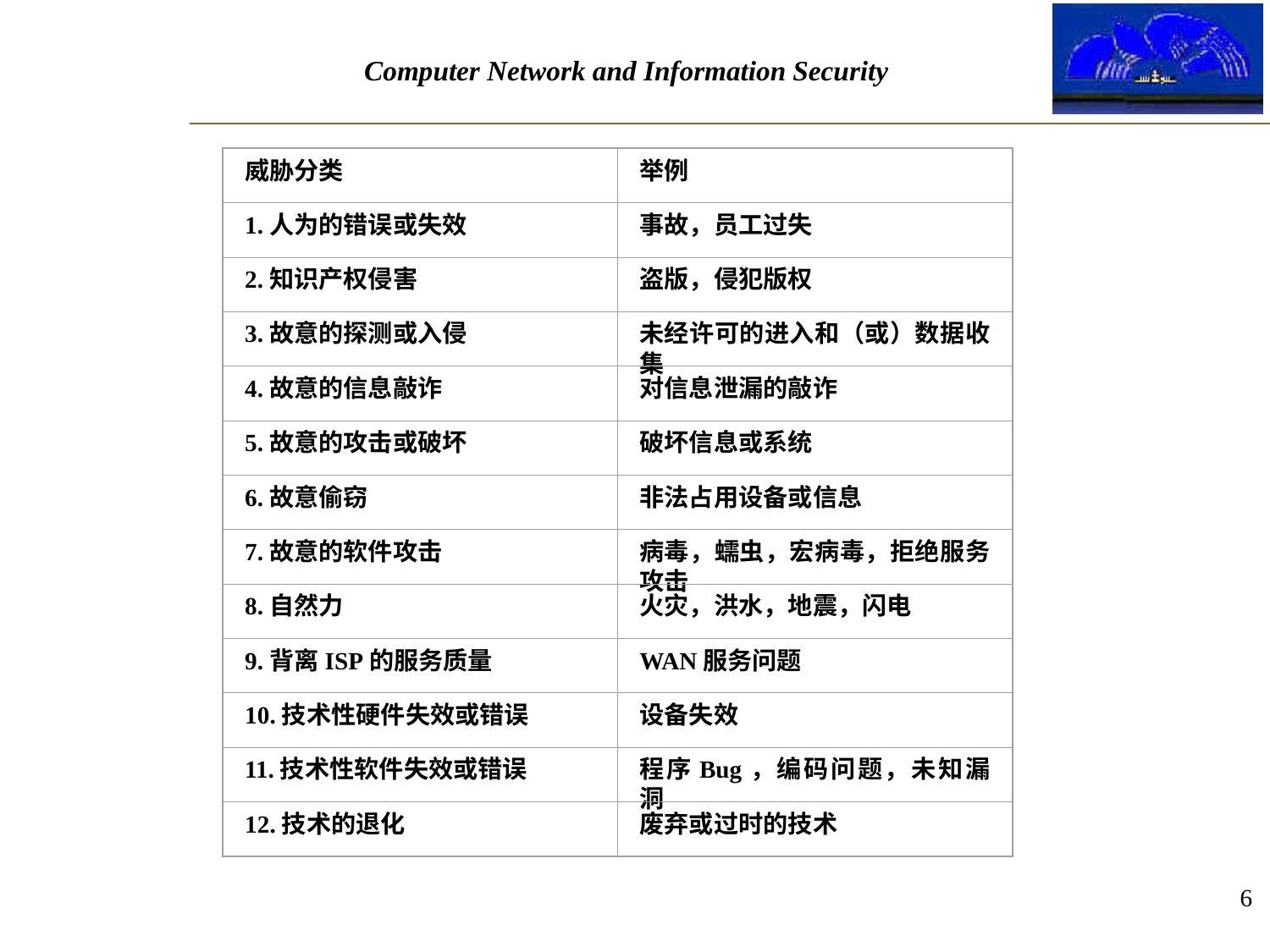

威胁分类

举例

1.人为的错误或失效

事故，员工过失

2.知识产权侵害

盗版，侵犯版权

3.故意的探测或入侵

未经许可的进入和（或）数据收集

4.故意的信息敲诈

对信息泄漏的敲诈

5.故意的攻击或破坏

破坏信息或系统

6.故意偷窃

非法占用设备或信息

7.故意的软件攻击

病毒，蠕虫，宏病毒，拒绝服务攻击

8.自然力

火灾，洪水，地震，闪电

9.背离ISP的服务质量

WAN服务问题

10.技术性硬件失效或错误

设备失效

11.技术性软件失效或错误

程序Bug，编码问题，未知漏洞

12.技术的退化

废弃或过时的技术

6